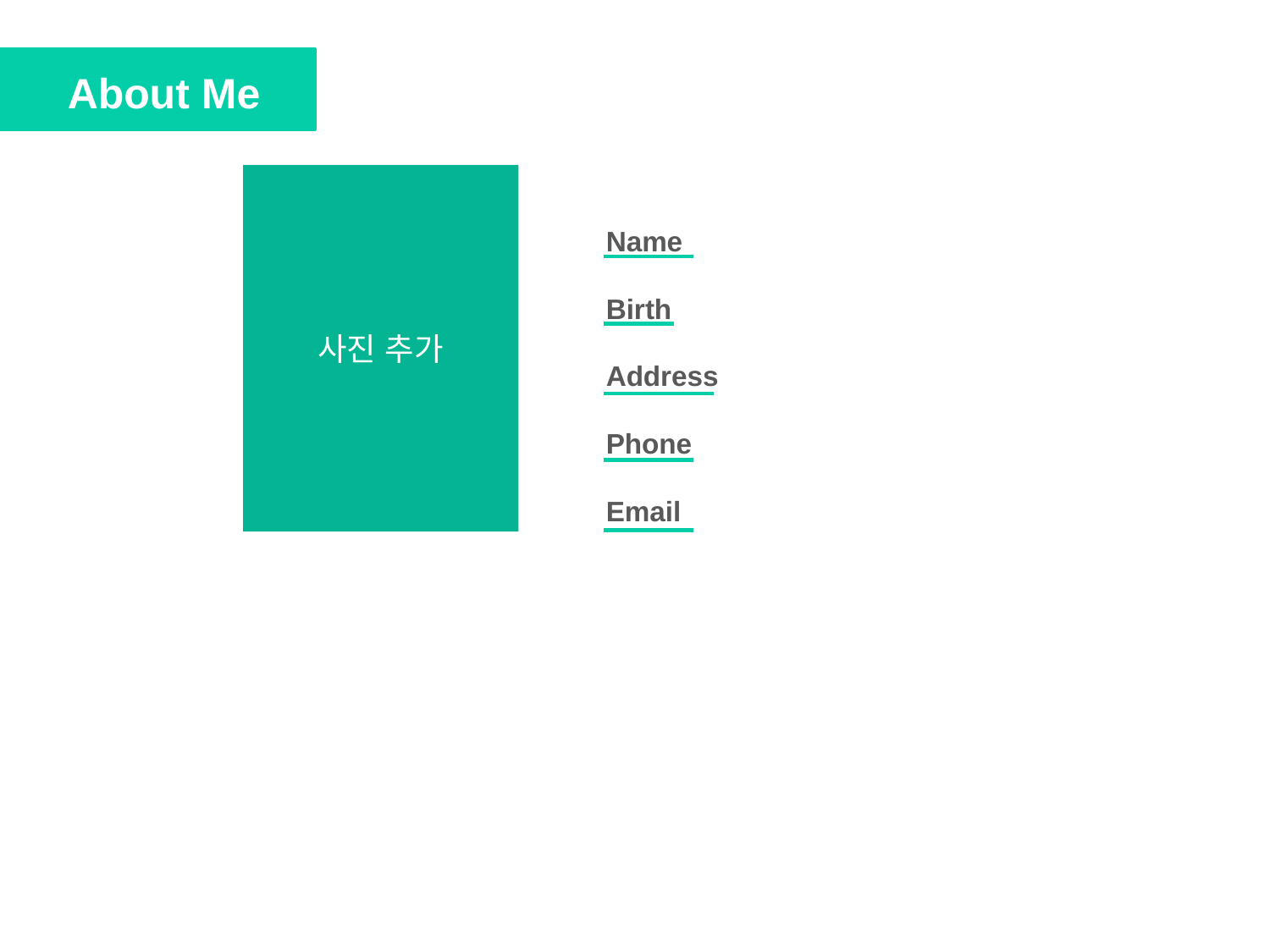

About Me
사진 추가
Name

Birth

Address

Phone

Email